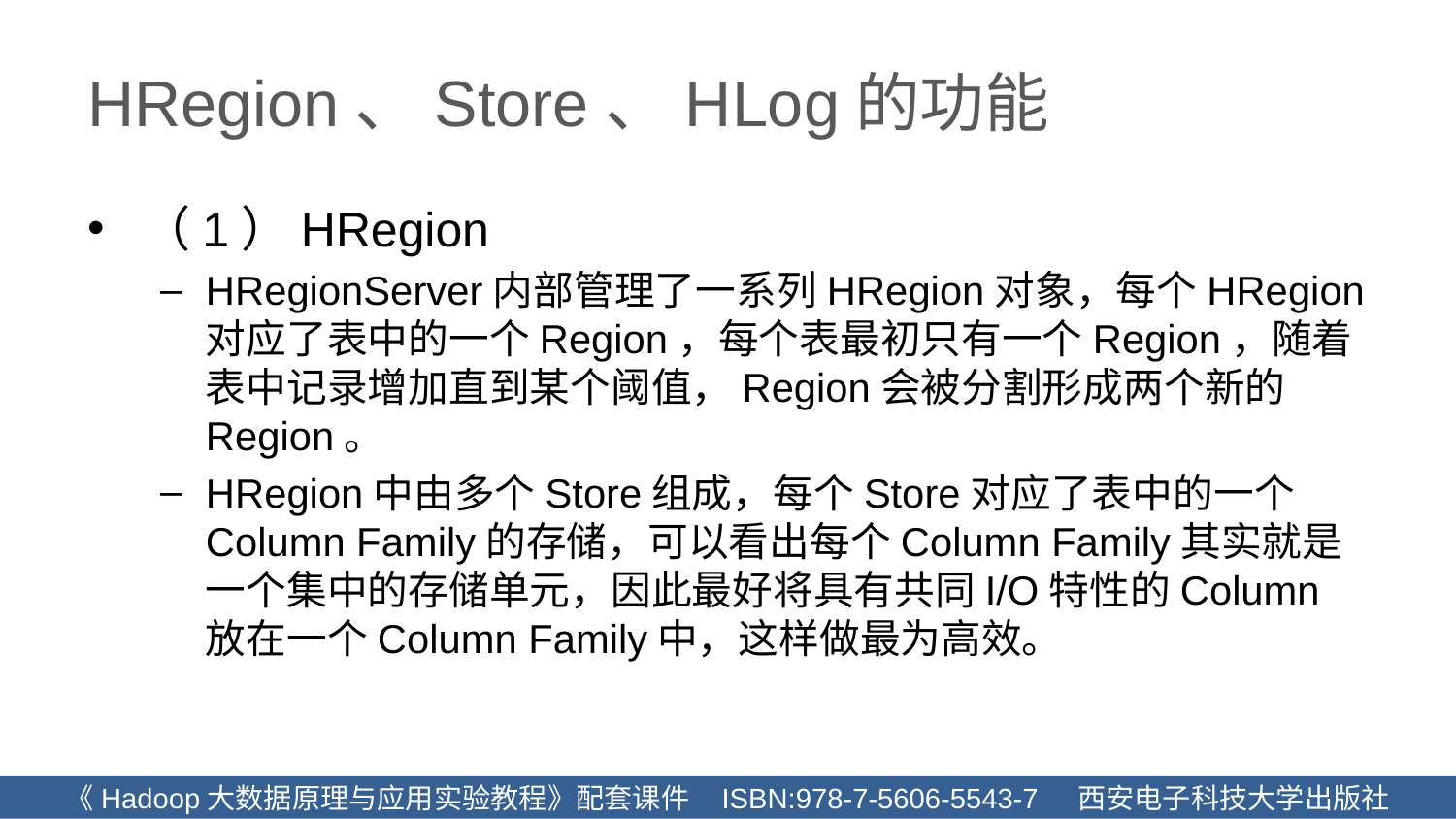

# HRegion、Store、HLog的功能
（1）HRegion
HRegionServer内部管理了一系列HRegion对象，每个HRegion对应了表中的一个Region，每个表最初只有一个Region，随着表中记录增加直到某个阈值，Region会被分割形成两个新的Region。
HRegion中由多个Store组成，每个Store对应了表中的一个Column Family的存储，可以看出每个Column Family其实就是一个集中的存储单元，因此最好将具有共同I/O特性的Column放在一个Column Family中，这样做最为高效。